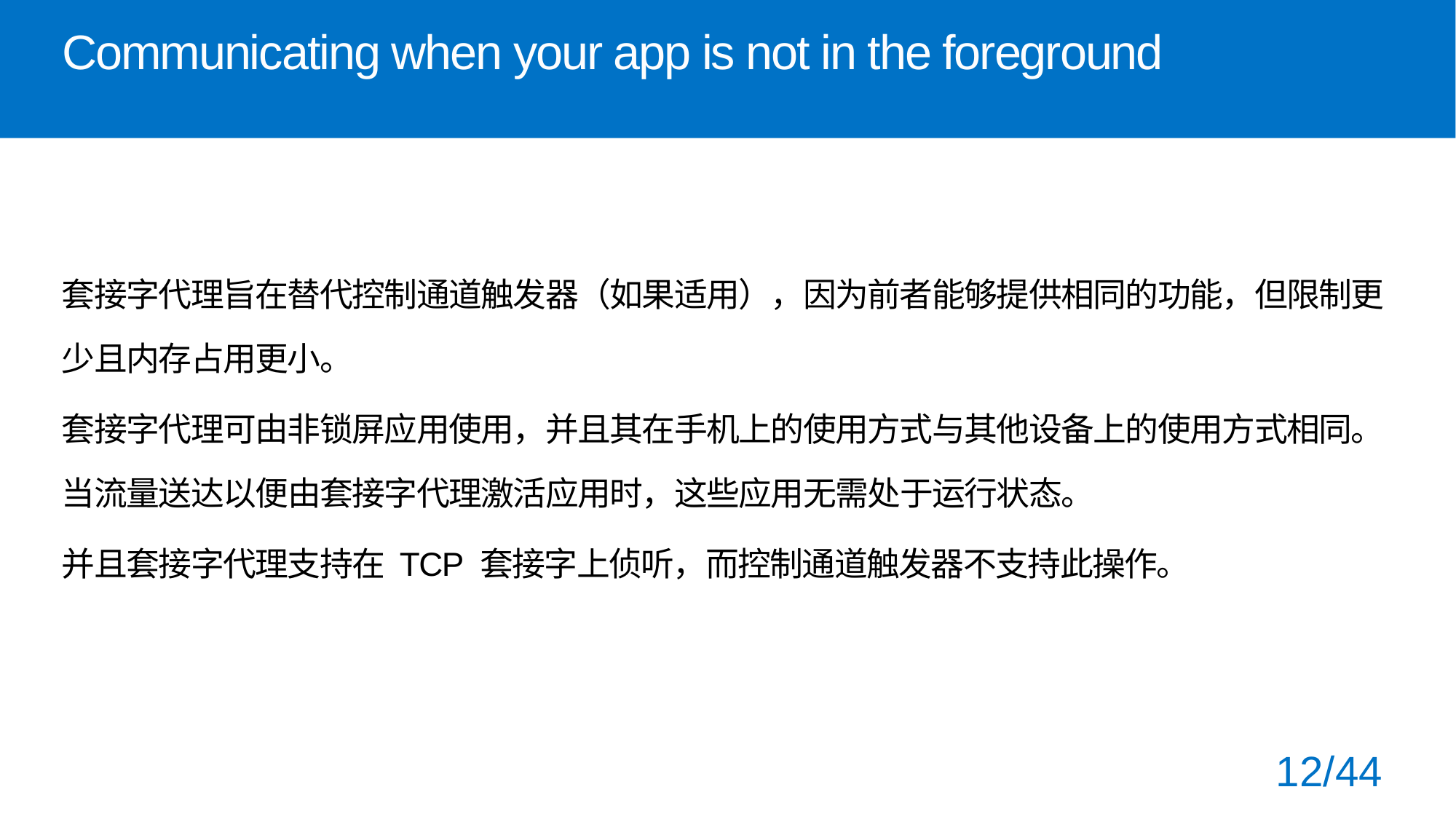

# Communicating when your app is not in the foreground

套接字代理旨在替代控制通道触发器（如果适用），因为前者能够提供相同的功能，但限制更少且内存占用更小。
套接字代理可由非锁屏应用使用，并且其在手机上的使用方式与其他设备上的使用方式相同。当流量送达以便由套接字代理激活应用时，这些应用无需处于运行状态。
并且套接字代理支持在 TCP 套接字上侦听，而控制通道触发器不支持此操作。
12